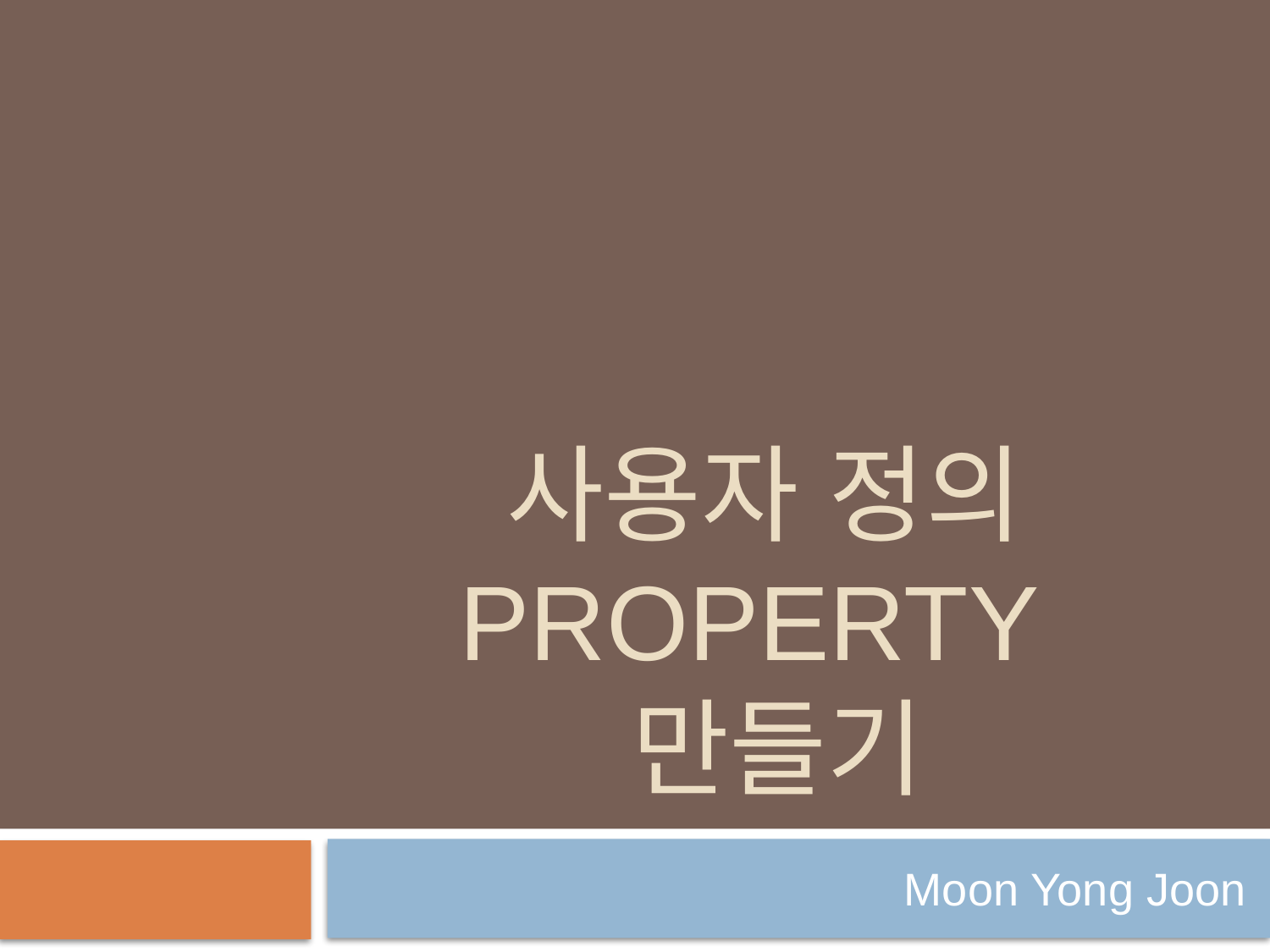

# 사용자 정의Property 만들기
Moon Yong Joon